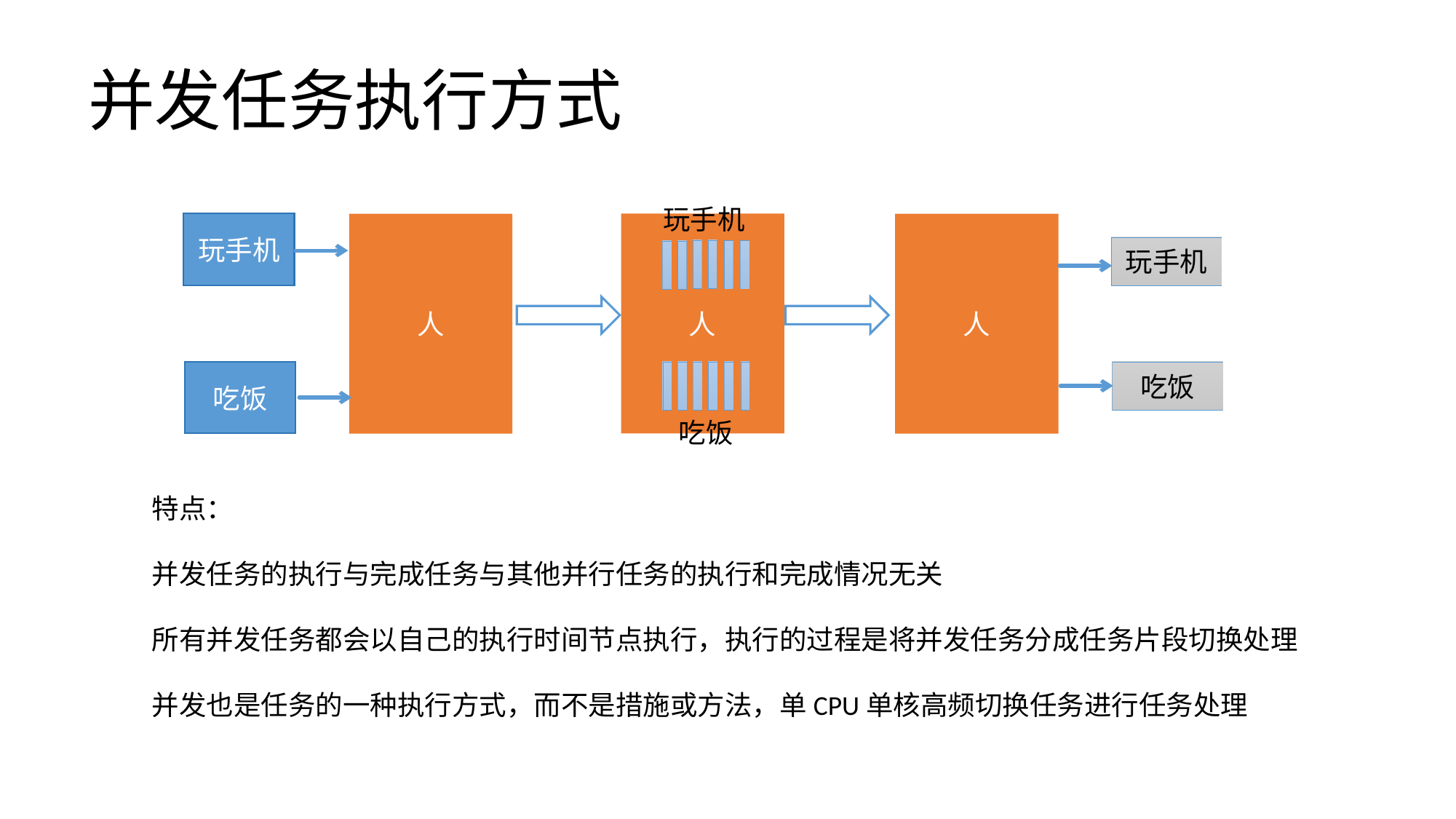

# 并发任务执行方式
玩手机
玩手机
人
人
人
玩手机

吃饭

吃饭
吃饭
特点：

并发任务的执行与完成任务与其他并行任务的执行和完成情况无关

所有并发任务都会以自己的执行时间节点执行，执行的过程是将并发任务分成任务片段切换处理

并发也是任务的一种执行方式，而不是措施或方法，单CPU单核高频切换任务进行任务处理